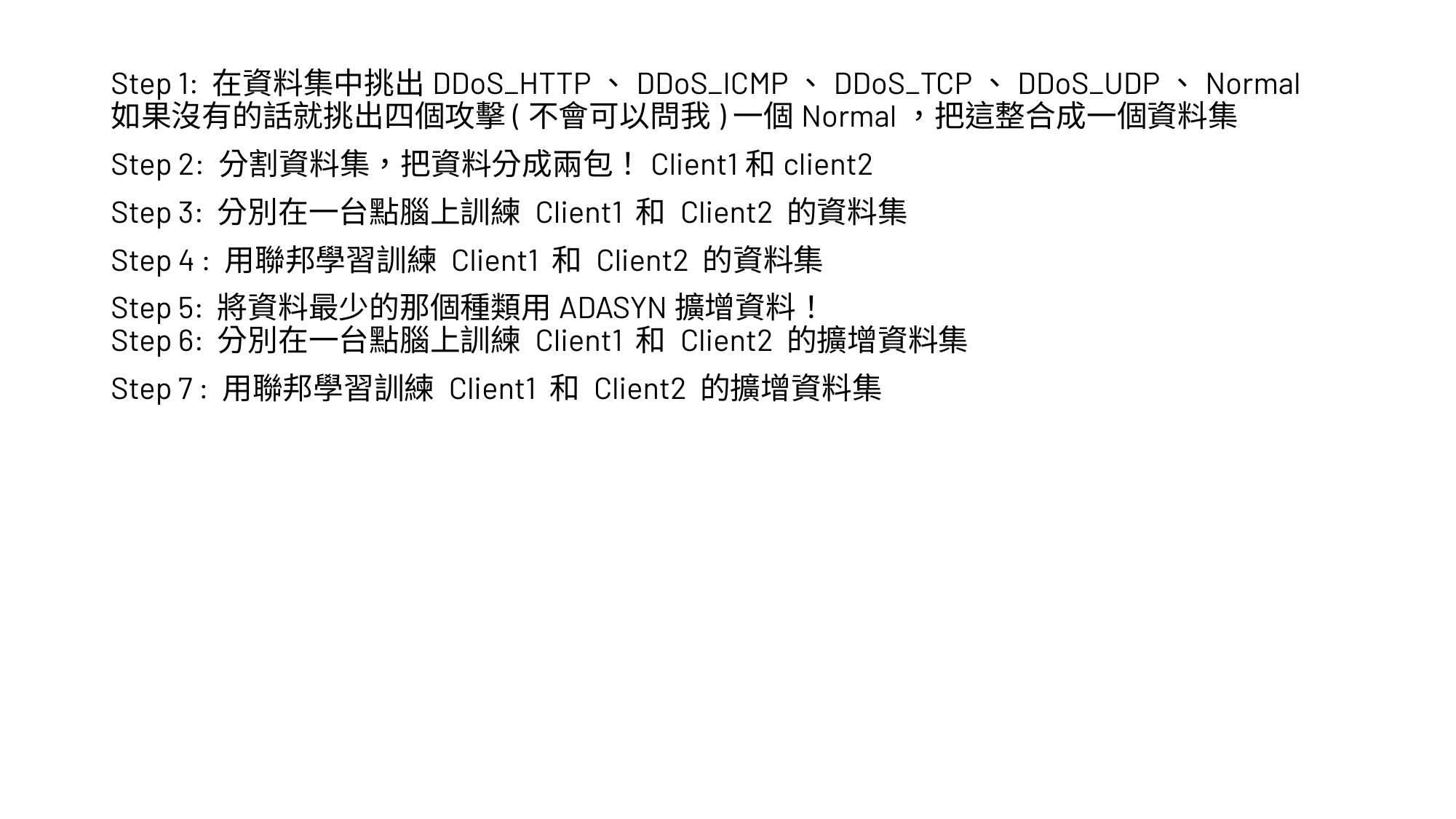

Step 1: 在資料集中挑出DDoS_HTTP、DDoS_ICMP、DDoS_TCP、DDoS_UDP、Normal
如果沒有的話就挑出四個攻擊(不會可以問我)一個Normal，把這整合成一個資料集
Step 2: 分割資料集，把資料分成兩包！Client1和client2
Step 3: 分別在一台點腦上訓練 Client1 和 Client2 的資料集
Step 4 : 用聯邦學習訓練 Client1 和 Client2 的資料集
Step 5: 將資料最少的那個種類用ADASYN擴增資料！
Step 6: 分別在一台點腦上訓練 Client1 和 Client2 的擴增資料集
Step 7 : 用聯邦學習訓練 Client1 和 Client2 的擴增資料集